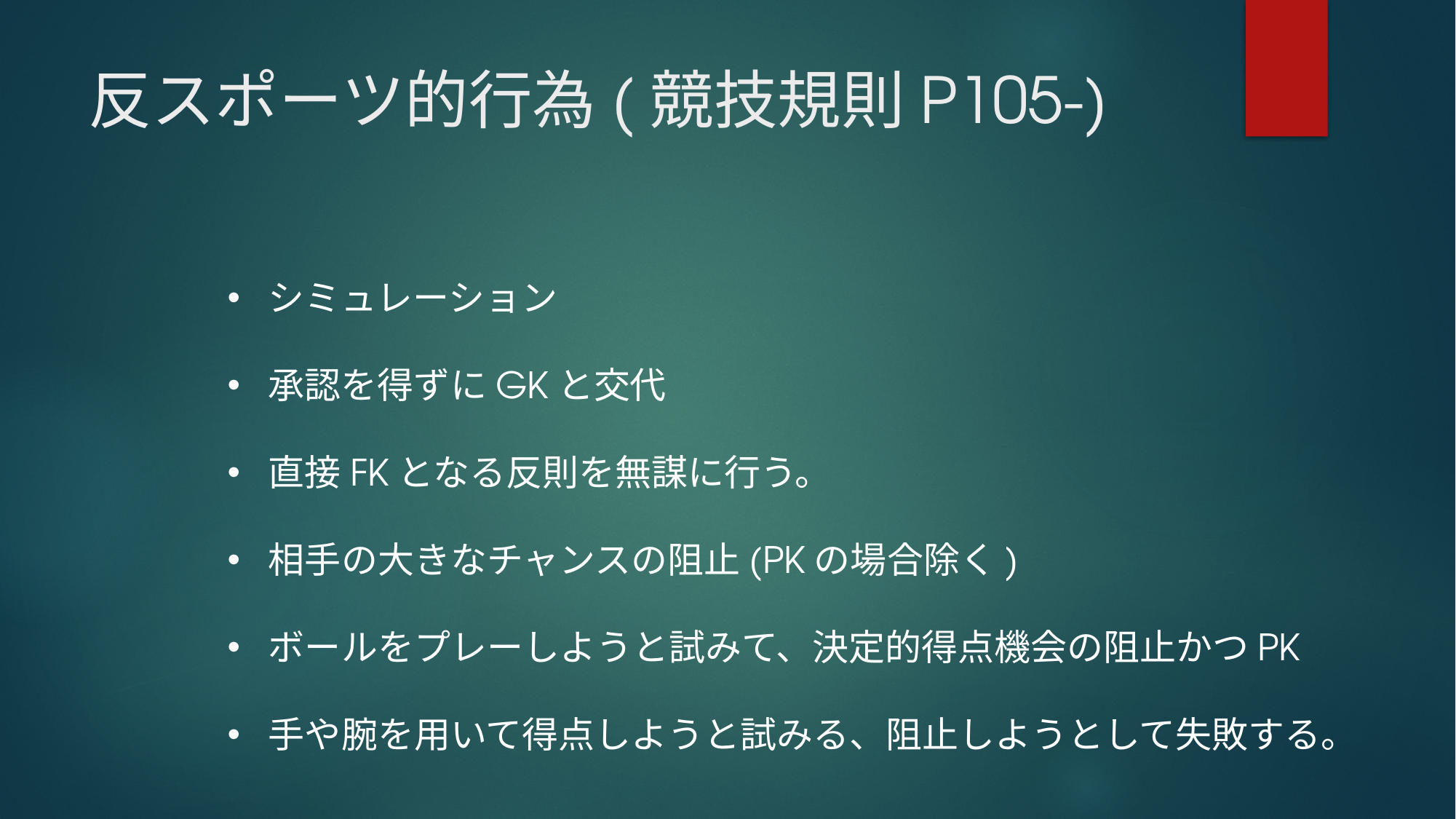

# 反スポーツ的行為(競技規則P105-)
シミュレーション

承認を得ずにGKと交代

直接FKとなる反則を無謀に行う。

相手の大きなチャンスの阻止(PKの場合除く)

ボールをプレーしようと試みて、決定的得点機会の阻止かつPK

手や腕を用いて得点しようと試みる、阻止しようとして失敗する。